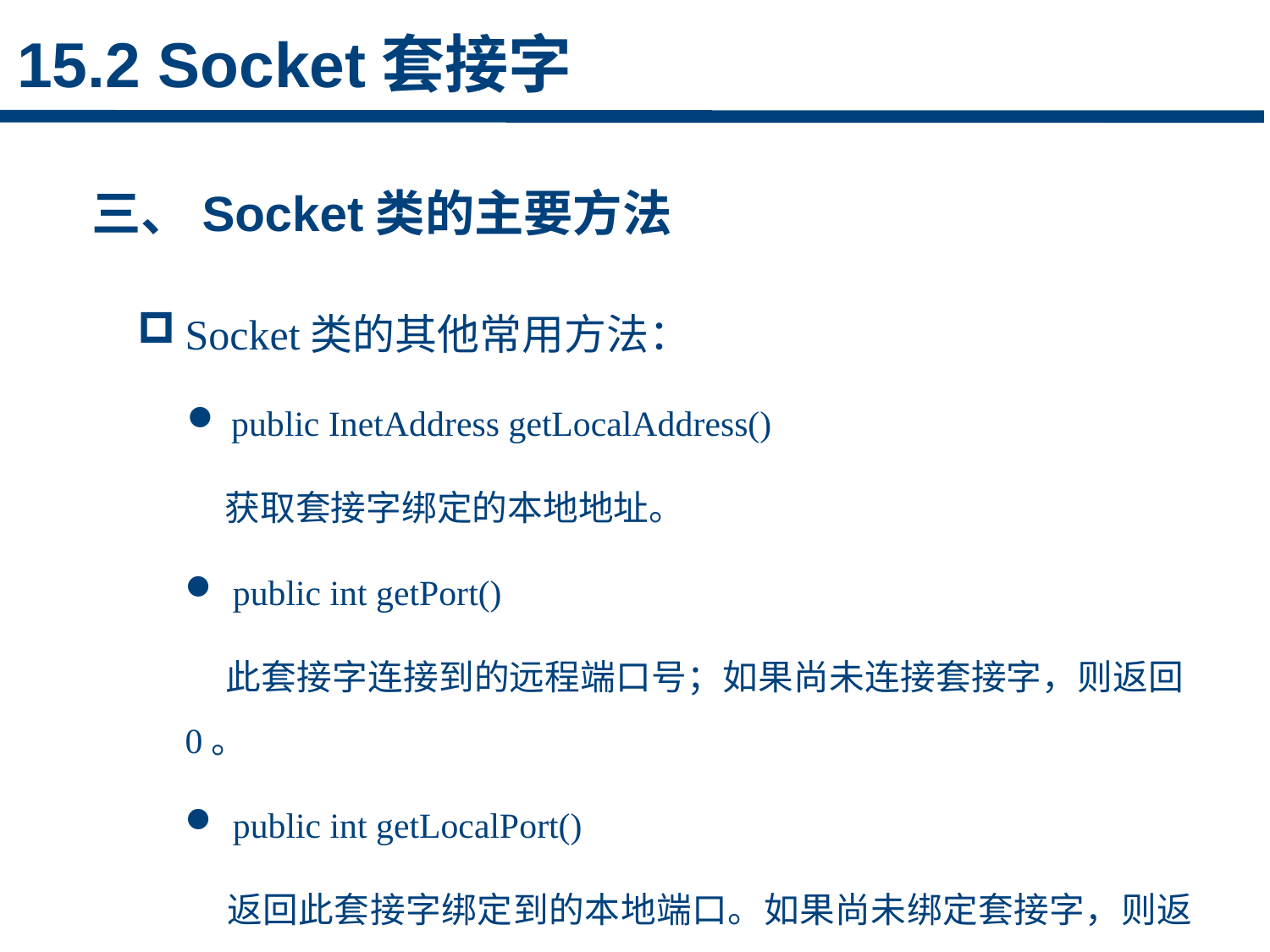

15.2 Socket套接字
三、Socket类的主要方法
点击添加文本
Socket类的其他常用方法：
 public InetAddress getLocalAddress()
    获取套接字绑定的本地地址。
public int getPort()
    此套接字连接到的远程端口号；如果尚未连接套接字，则返回0。
public int getLocalPort()
    返回此套接字绑定到的本地端口。如果尚未绑定套接字，则返回-1。
点击添加文本
点击添加文本
点击添加文本